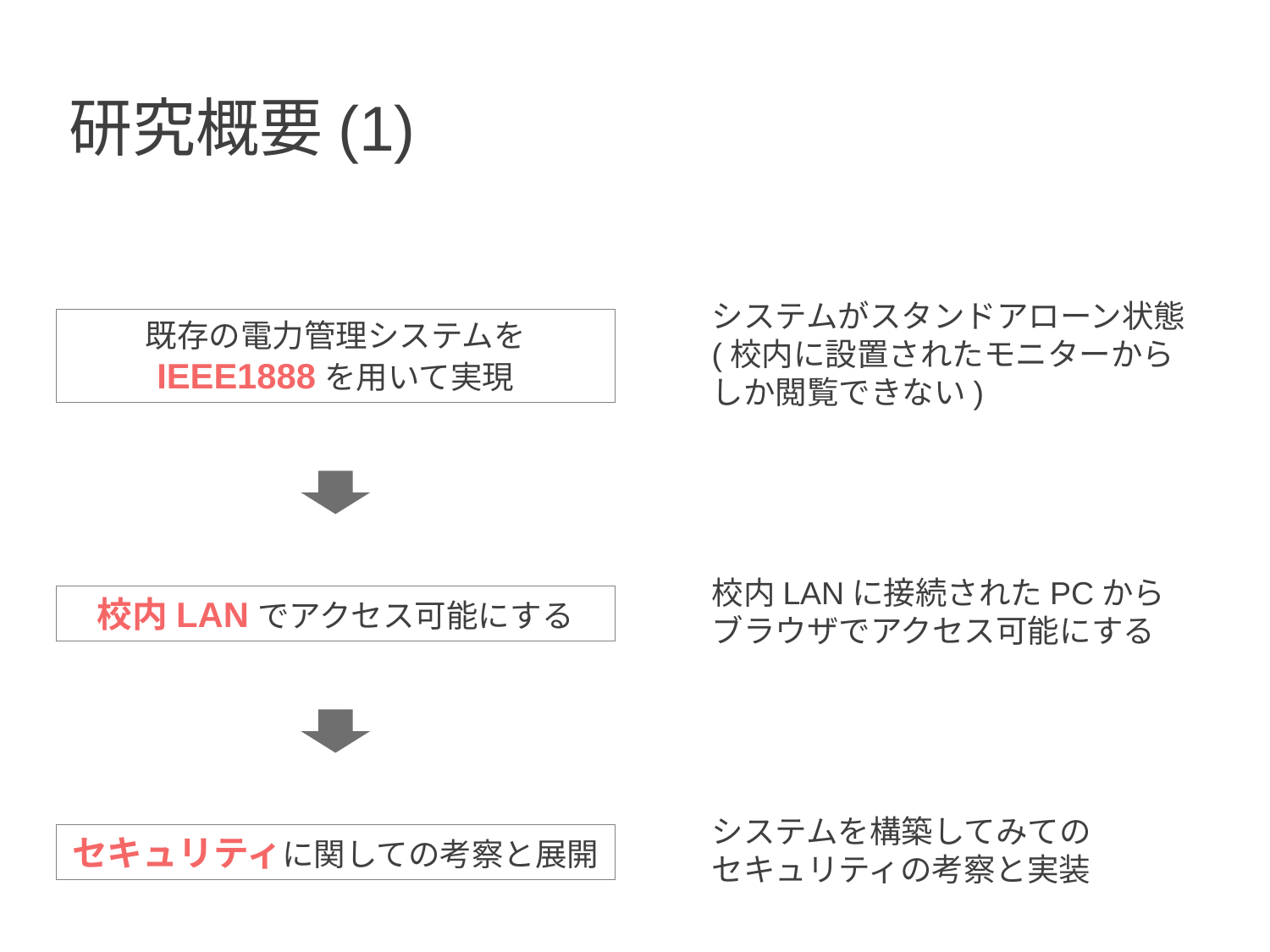

研究概要(1)
システムがスタンドアローン状態
(校内に設置されたモニターから
しか閲覧できない)
既存の電力管理システムを
IEEE1888を用いて実現

校内LANに接続されたPCから
ブラウザでアクセス可能にする
校内LANでアクセス可能にする

システムを構築してみての
セキュリティの考察と実装
セキュリティに関しての考察と展開